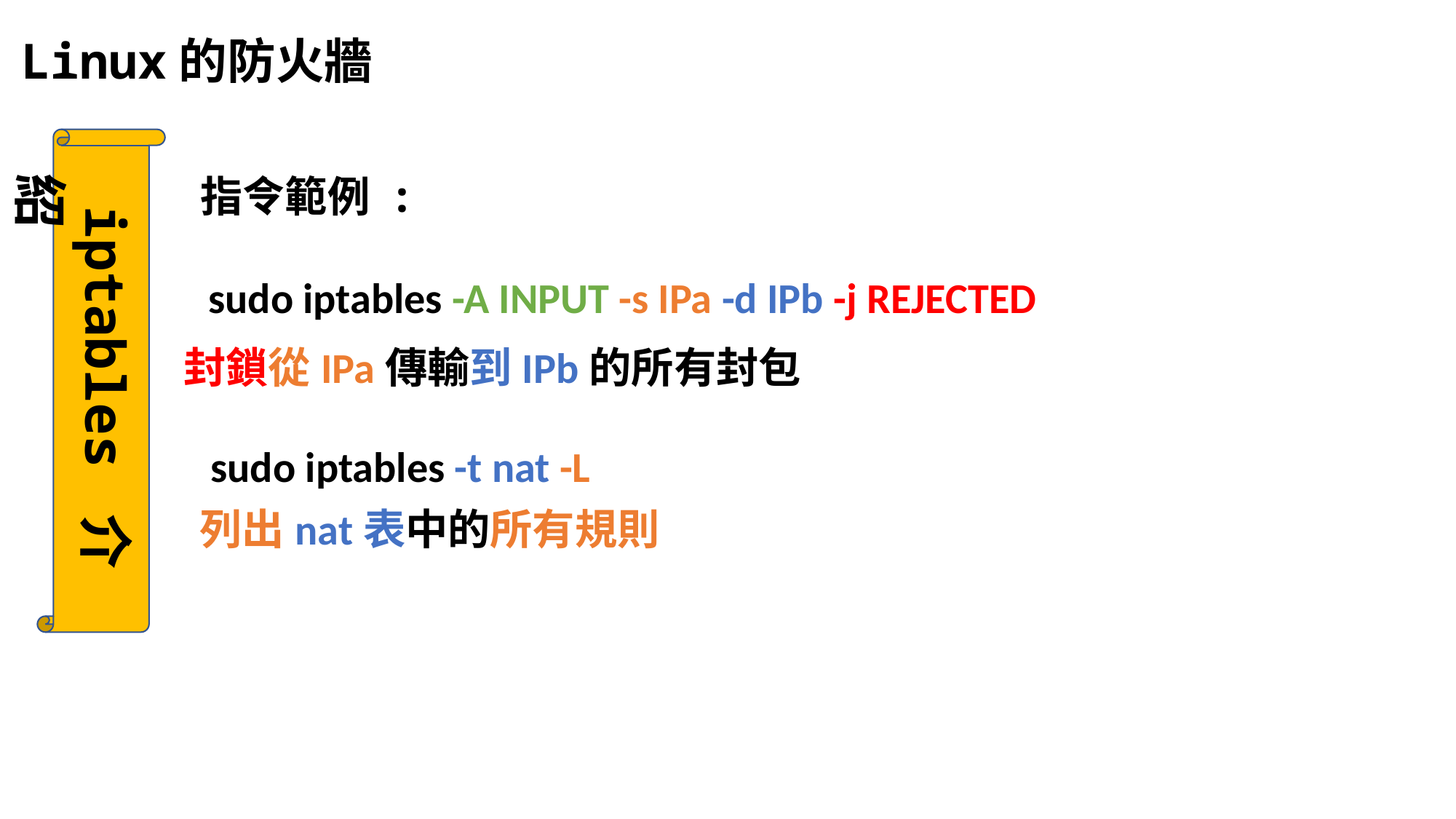

Linux的防火牆

 iptables 介紹
指令範例 :
sudo iptables -A INPUT -s IPa -d IPb -j REJECTED
封鎖從IPa傳輸到IPb的所有封包
sudo iptables -t nat -L
列出nat表中的所有規則